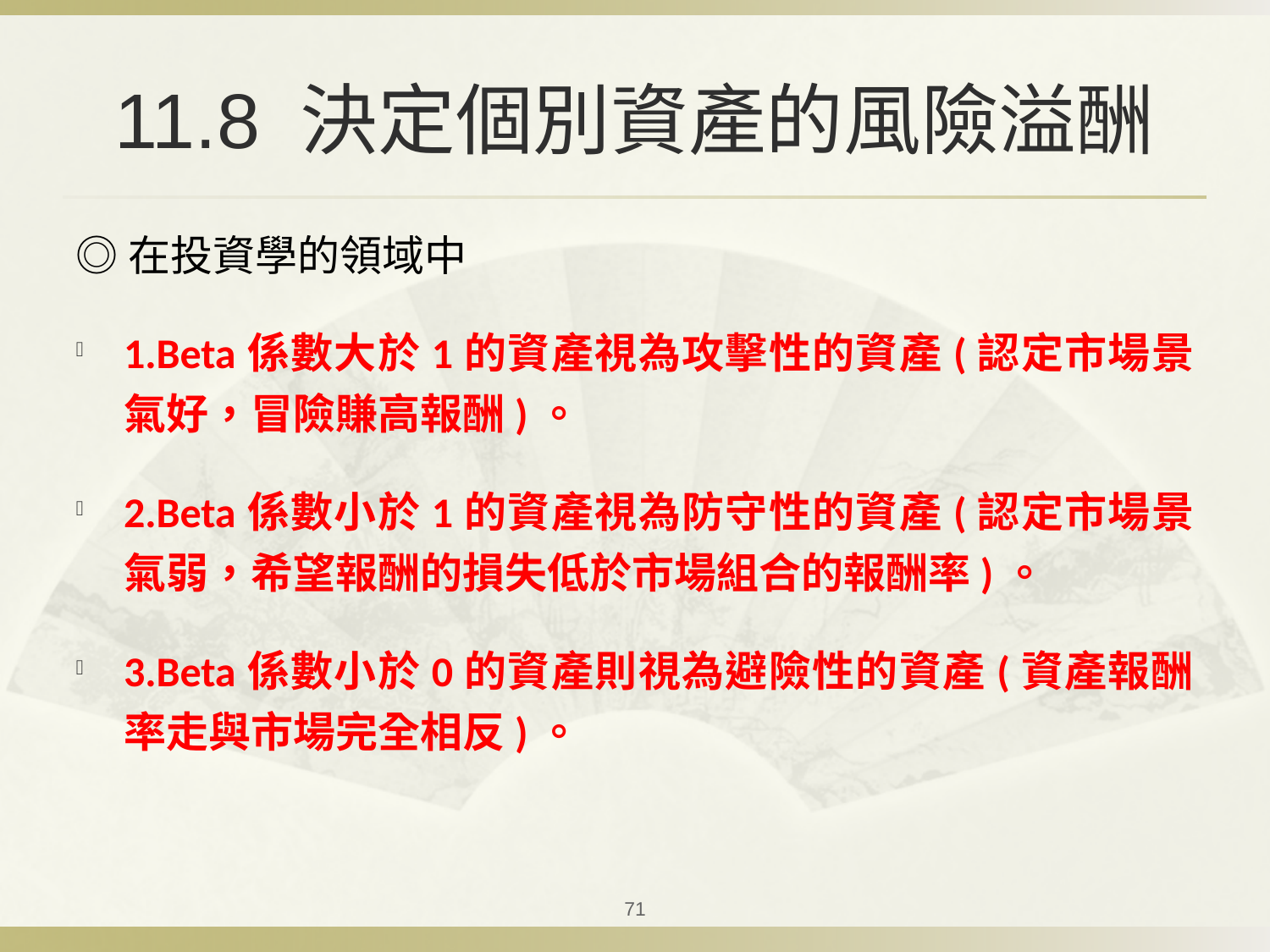

# 11.8 決定個別資產的風險溢酬
◎在投資學的領域中

1.Beta係數大於1的資產視為攻擊性的資產(認定市場景氣好，冒險賺高報酬)。

2.Beta係數小於1的資產視為防守性的資產(認定市場景氣弱，希望報酬的損失低於市場組合的報酬率)。

3.Beta係數小於0的資產則視為避險性的資產(資產報酬率走與市場完全相反)。

71